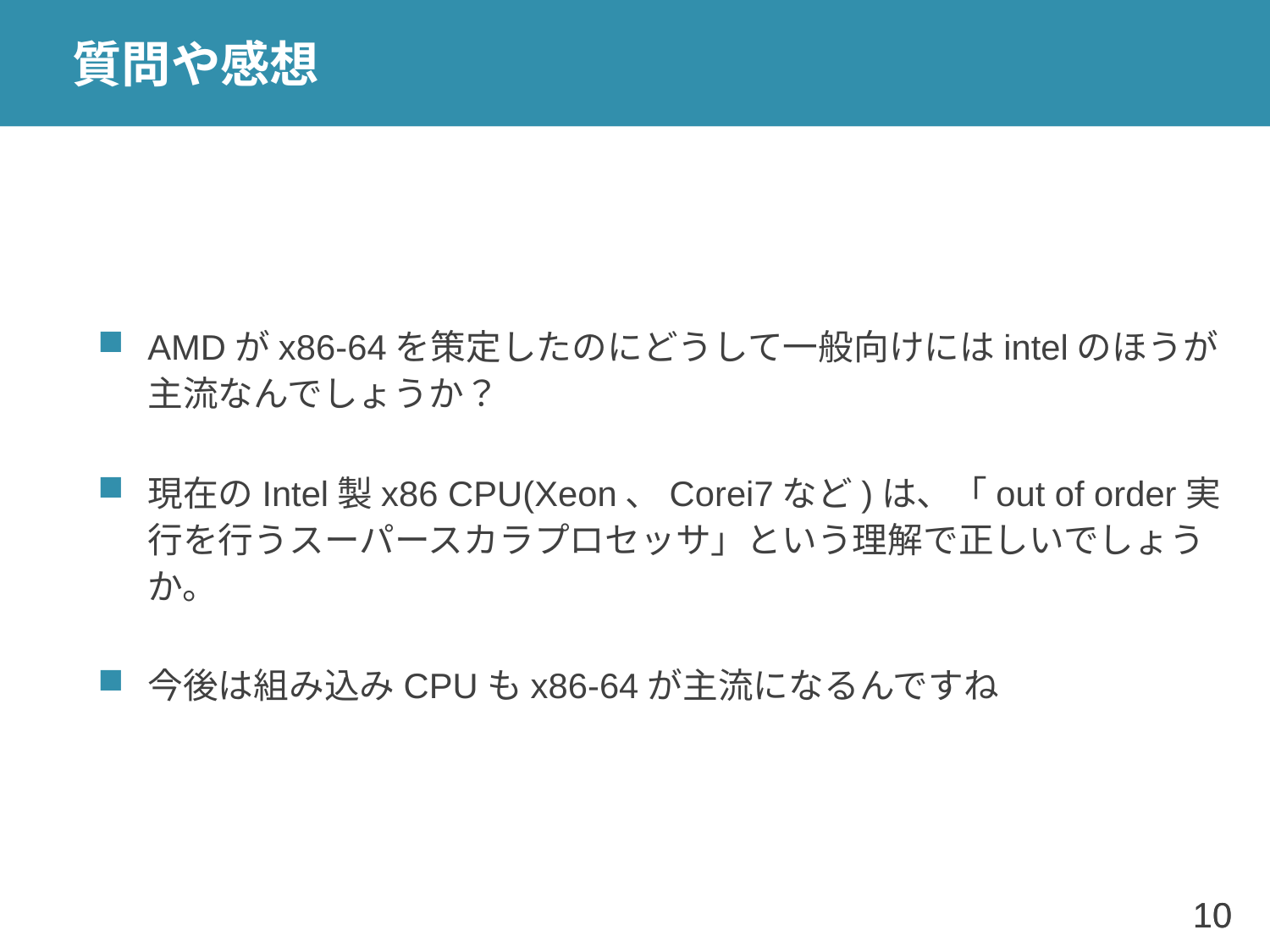

# 質問や感想
AMDがx86-64を策定したのにどうして一般向けにはintelのほうが主流なんでしょうか？
現在のIntel製x86 CPU(Xeon、Corei7など)は、「out of order実行を行うスーパースカラプロセッサ」という理解で正しいでしょうか。
今後は組み込みCPUもx86-64が主流になるんですね